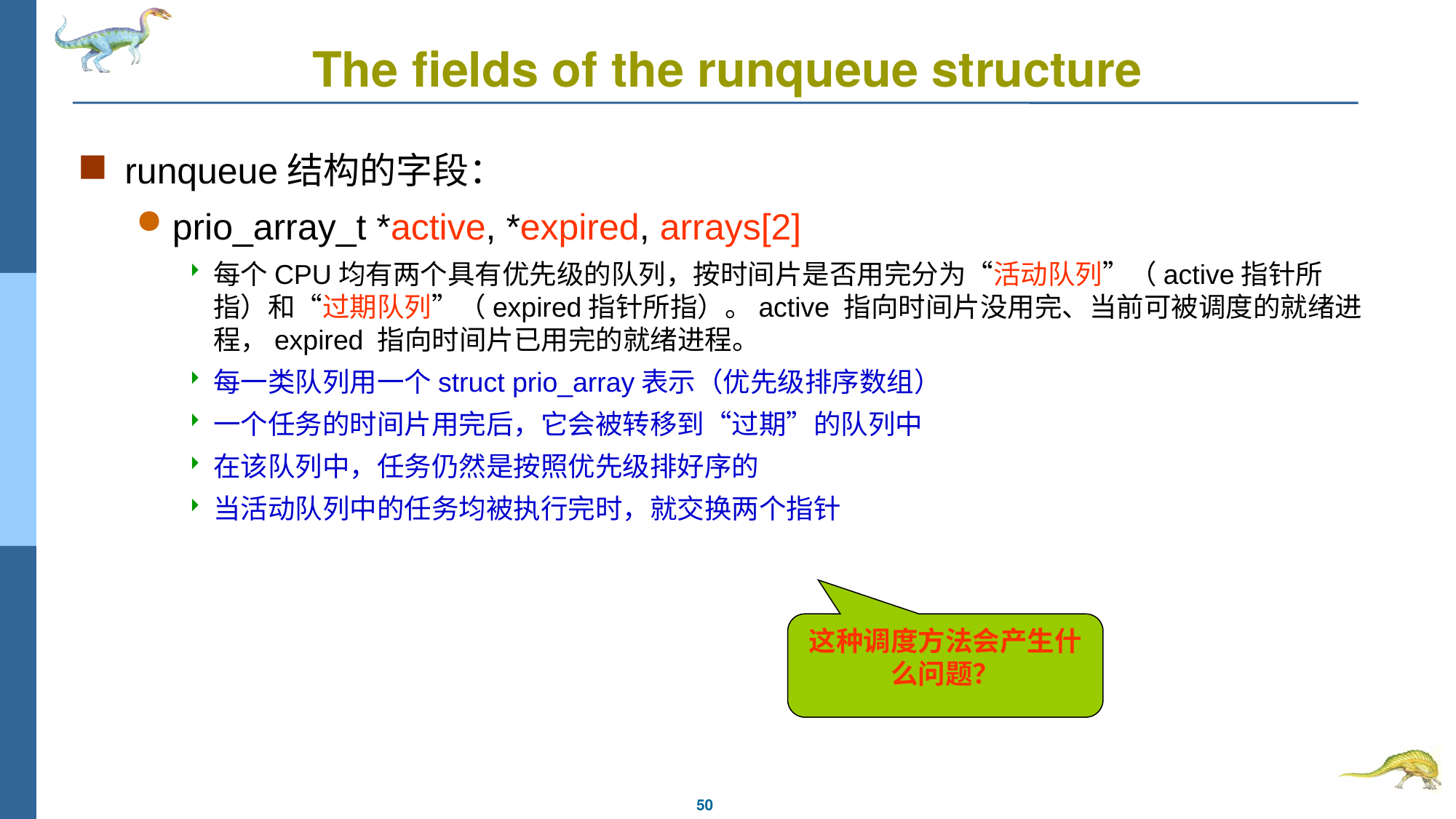

# The fields of the runqueue structure
runqueue结构的字段：
prio_array_t *active, *expired, arrays[2]
每个CPU均有两个具有优先级的队列，按时间片是否用完分为“活动队列”（active指针所指）和“过期队列”（expired指针所指）。active 指向时间片没用完、当前可被调度的就绪进程，expired 指向时间片已用完的就绪进程。
每一类队列用一个struct prio_array表示（优先级排序数组）
一个任务的时间片用完后，它会被转移到“过期”的队列中
在该队列中，任务仍然是按照优先级排好序的
当活动队列中的任务均被执行完时，就交换两个指针
这种调度方法会产生什么问题？